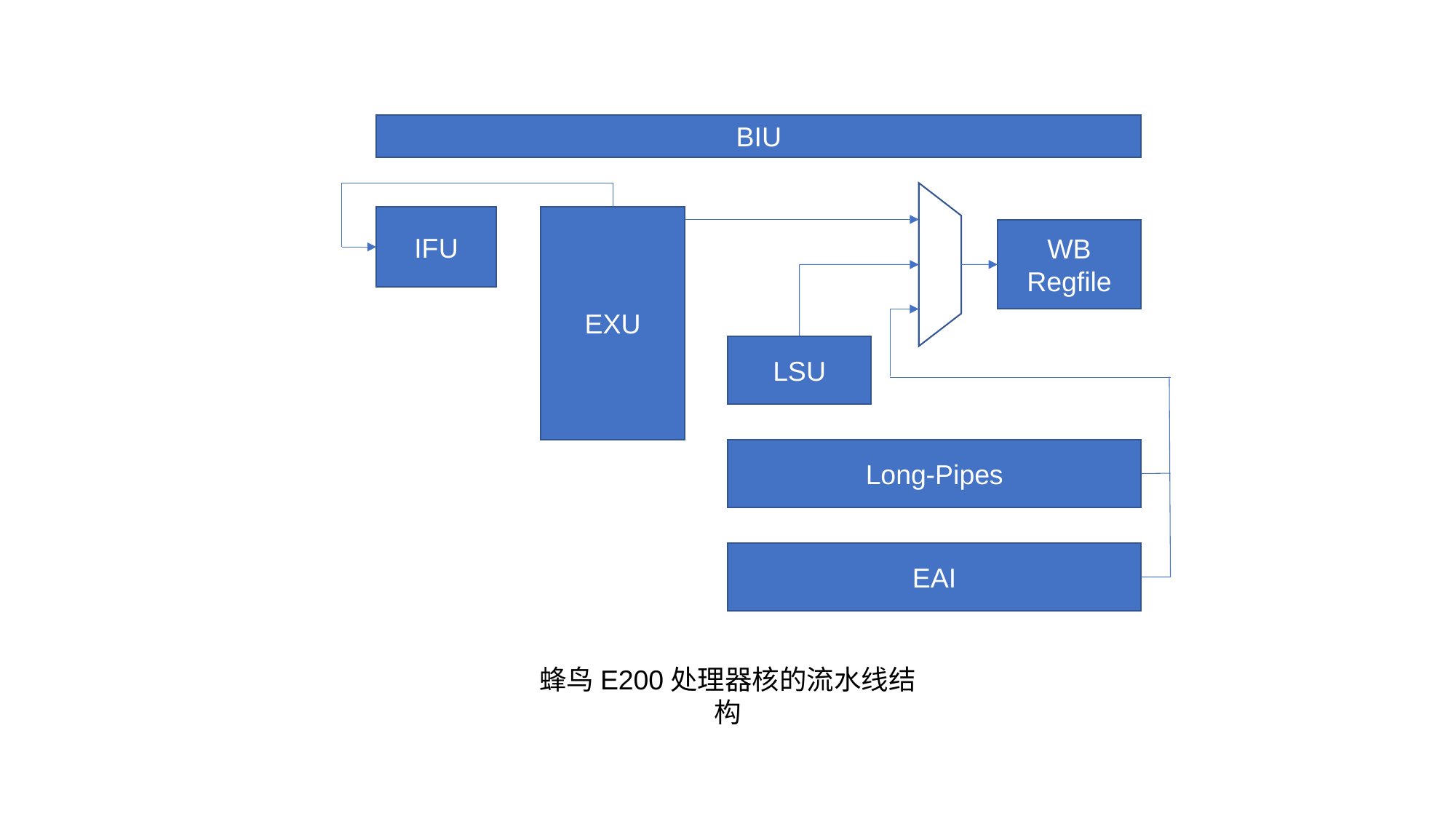

BIU
IFU
EXU
WB
Regfile

LSU
Long-Pipes
EAI
蜂鸟E200处理器核的流水线结构